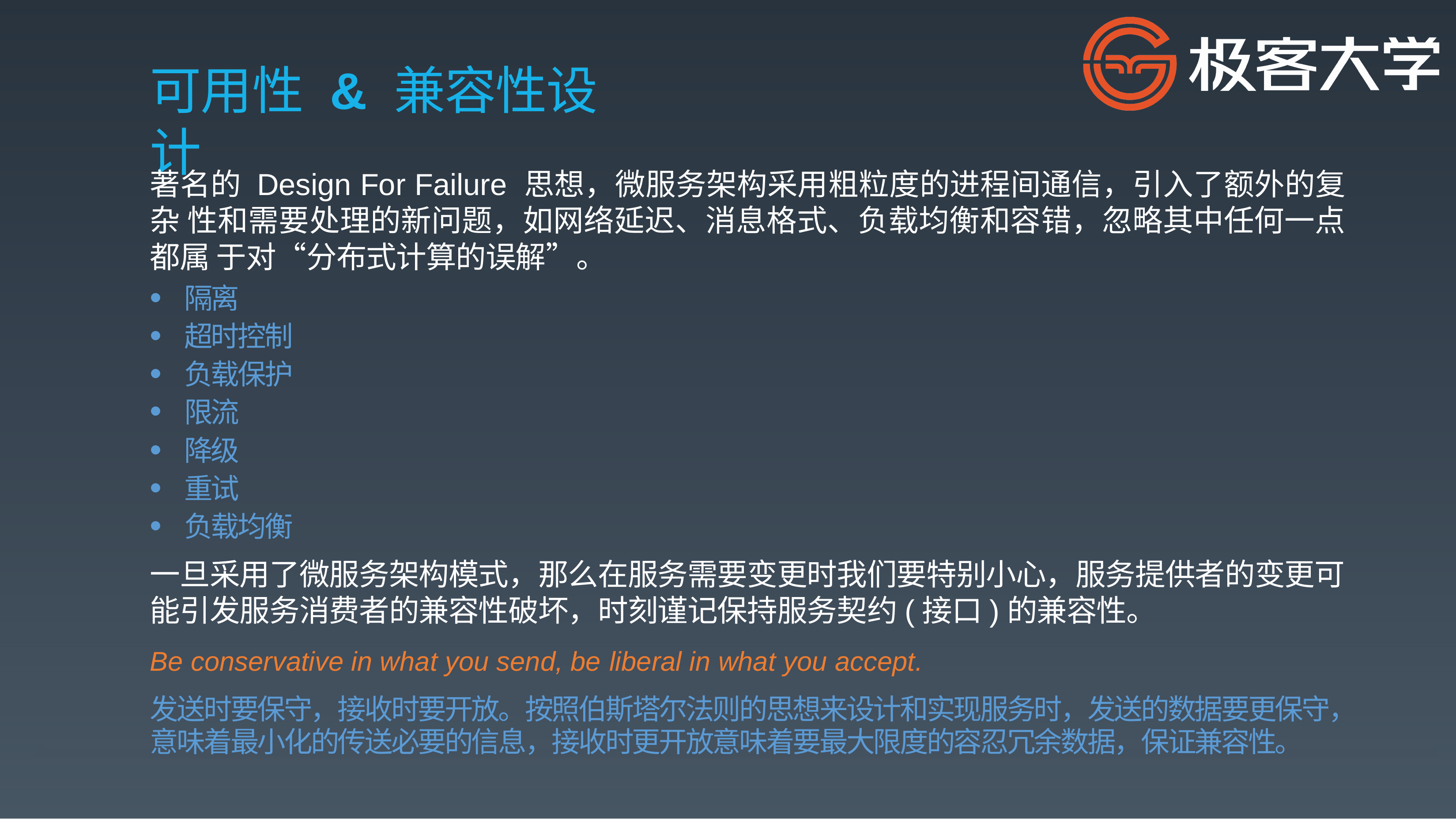

# 可用性 & 兼容性设计
著名的 Design For Failure 思想，微服务架构采用粗粒度的进程间通信，引入了额外的复杂 性和需要处理的新问题，如网络延迟、消息格式、负载均衡和容错，忽略其中任何一点都属 于对“分布式计算的误解”。
隔离
超时控制
负载保护
限流
降级
重试
负载均衡
一旦采用了微服务架构模式，那么在服务需要变更时我们要特别小心，服务提供者的变更可 能引发服务消费者的兼容性破坏，时刻谨记保持服务契约(接口)的兼容性。
Be conservative in what you send, be liberal in what you accept.
发送时要保守，接收时要开放。按照伯斯塔尔法则的思想来设计和实现服务时，发送的数据要更保守， 意味着最小化的传送必要的信息，接收时更开放意味着要最大限度的容忍冗余数据，保证兼容性。